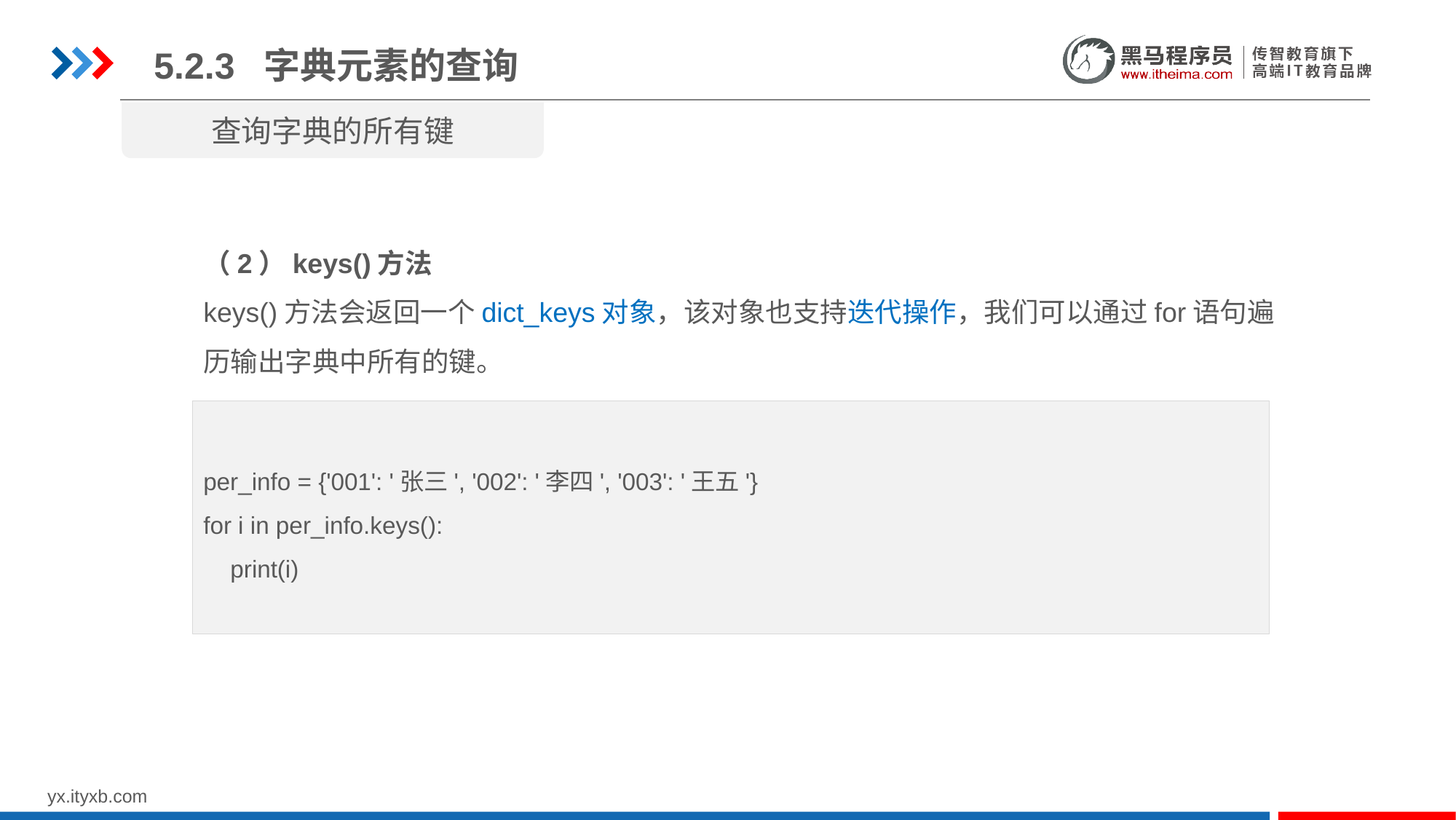

5.2.3  字典元素的查询

查询字典的所有键
（2）keys()方法
keys()方法会返回一个dict_keys对象，该对象也支持迭代操作，我们可以通过for语句遍历输出字典中所有的键。
per_info = {'001': '张三', '002': '李四', '003': '王五'}
for i in per_info.keys():
    print(i)